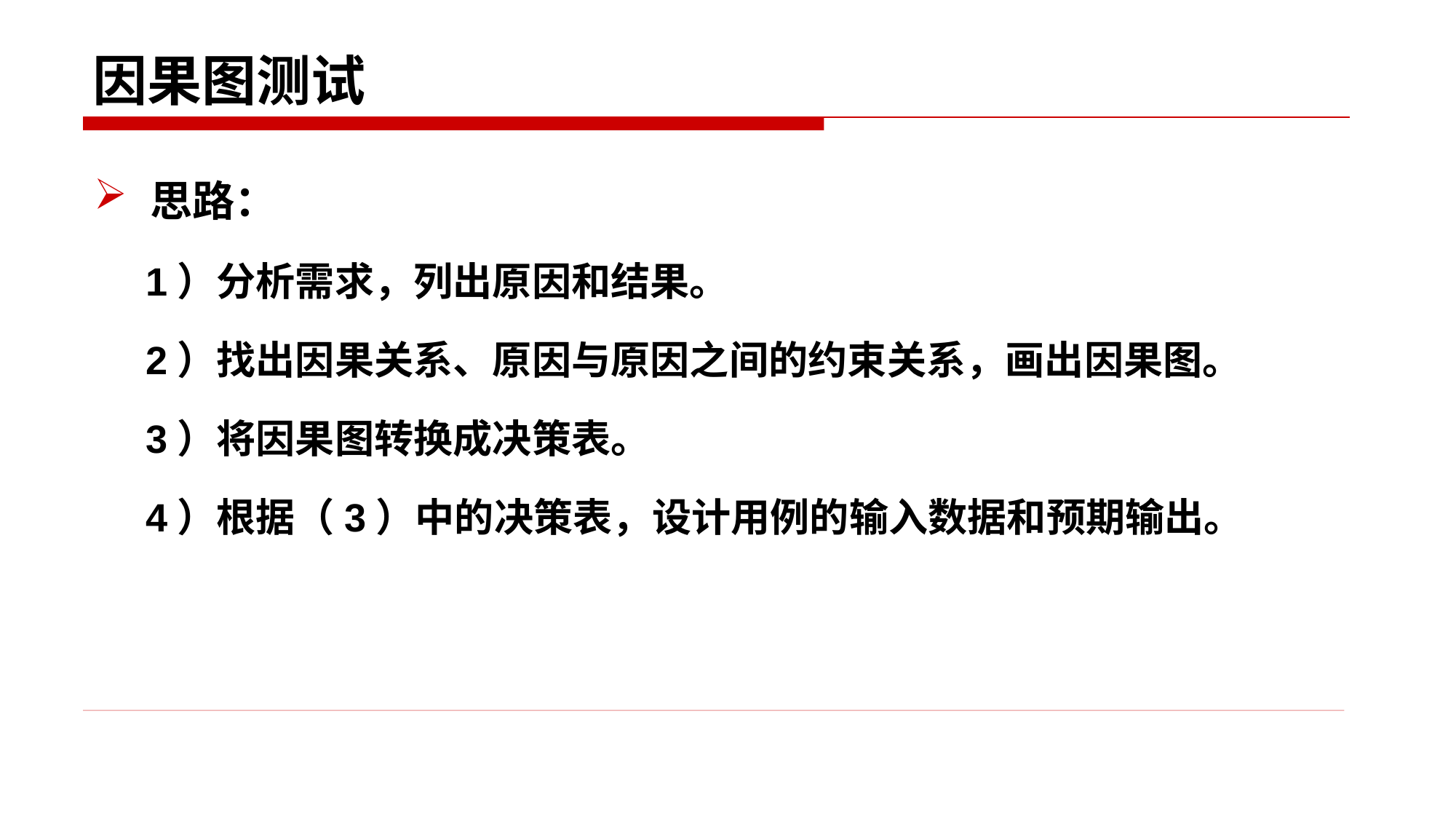

# 因果图测试

思路：
1）分析需求，列出原因和结果。
2）找出因果关系、原因与原因之间的约束关系，画出因果图。
3）将因果图转换成决策表。
4）根据（3）中的决策表，设计用例的输入数据和预期输出。